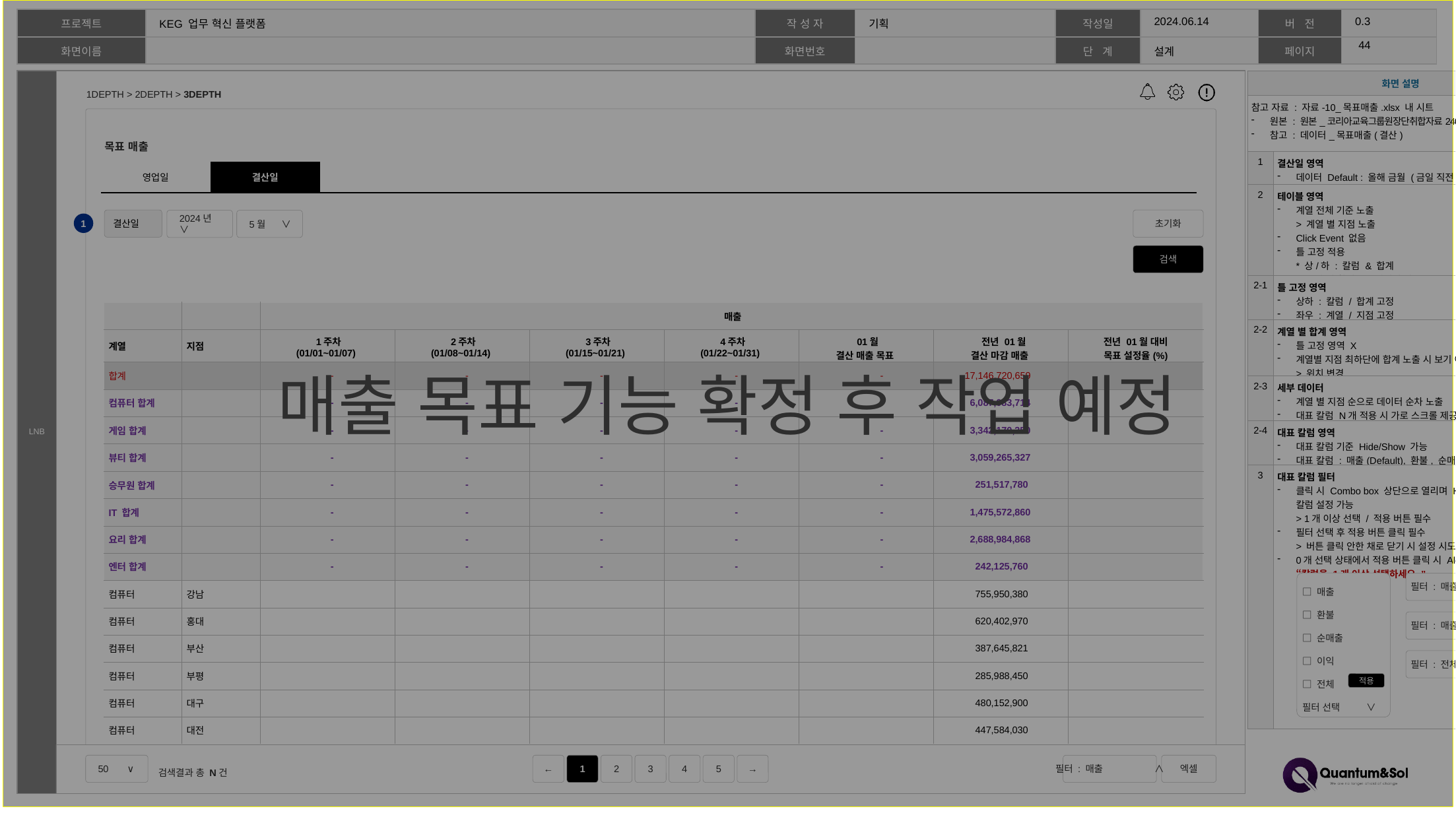

매출 목표 기능 확정 후 작업 예정
44

#
| 화면 설명 |  |
| --- | --- |
| 참고 자료 : 자료-10\_목표매출.xlsx 내 시트 원본 : 원본\_코리아교육그룹원장단취합자료240104\_결산목표(월) 참고 : 데이터\_목표매출(결산) |  |
| 1 | 결산일 영역 데이터 Default : 올해 금월 (금일 직전 10분 전 데이터) |
| 2 | 테이블 영역 계열 전체 기준 노출 > 계열 별 지점 노출 Click Event 없음 틀 고정 적용 \* 상/하 : 칼럼 & 합계 > 월 별 합계는 고정되지 않음 |
| 2-1 | 틀 고정 영역 상하 : 칼럼 / 합계 고정 좌우 : 계열 / 지점 고정 |
| 2-2 | 계열 별 합계 영역 틀 고정 영역 X 계열별 지점 최하단에 합계 노출 시 보기 어려움 > 위치 변경 |
| 2-3 | 세부 데이터 계열 별 지점 순으로 데이터 순차 노출 대표 칼럼 N개 적용 시 가로 스크롤 제공 |
| 2-4 | 대표 칼럼 영역 대표 칼럼 기준 Hide/Show 가능 대표 칼럼 : 매출(Default), 환불, 순매출, 이익 |
| 3 | 대표 칼럼 필터 클릭 시 Combo box 상단으로 열리며 Hide/Show 할 대표 칼럼 설정 가능 > 1개 이상 선택 / 적용 버튼 필수 필터 선택 후 적용 버튼 클릭 필수 > 버튼 클릭 안한 채로 닫기 시 설정 시도 전으로 Reset 0개 선택 상태에서 적용 버튼 클릭 시 Alert 노출 “칼럼을 1개 이상 선택하세요.” |
목표 매출
| 영업일 | 결산일 |  |  |  |  |  |  |  |  |
| --- | --- | --- | --- | --- | --- | --- | --- | --- | --- |
결산일
초기화
2024년  ∨
5월      ∨
1
검색
|  |  | 매출 |  |  |  |  |  |  |
| --- | --- | --- | --- | --- | --- | --- | --- | --- |
| 계열 | 지점 | 1주차 (01/01~01/07) | 2주차 (01/08~01/14) | 3주차 (01/15~01/21) | 4주차 (01/22~01/31) | 01월 결산 매출 목표 | 전년 01월 결산 마감 매출 | 전년 01월 대비 목표 설정율(%) |
| 합계 |  | - | - | - | - | - | 17,146,720,659 |  |
| 컴퓨터 합계 |  | - | - | - | - | - | 6,087,083,714 |  |
| 게임 합계 |  | - | - | - | - | - | 3,342,170,350 |  |
| 뷰티 합계 |  | - | - | - | - | - | 3,059,265,327 |  |
| 승무원 합계 |  | - | - | - | - | - | 251,517,780 |  |
| IT 합계 |  | - | - | - | - | - | 1,475,572,860 |  |
| 요리 합계 |  | - | - | - | - | - | 2,688,984,868 |  |
| 엔터 합계 |  | - | - | - | - | - | 242,125,760 |  |
| 컴퓨터 | 강남 |  |  |  |  |  | 755,950,380 |  |
| 컴퓨터 | 홍대 |  |  |  |  |  | 620,402,970 |  |
| 컴퓨터 | 부산 |  |  |  |  |  | 387,645,821 |  |
| 컴퓨터 | 부평 |  |  |  |  |  | 285,988,450 |  |
| 컴퓨터 | 대구 |  |  |  |  |  | 480,152,900 |  |
| 컴퓨터 | 대전 |  |  |  |  |  | 447,584,030 |  |
□ 매출
□ 환불
□ 순매출
□ 이익
□ 전체
필터 선택          ∨
필터 : 매출	   ∧
필터 : 매출 외 N개      ∧
필터 : 전체 	   ∧
적용
필터 : 매출    	∧